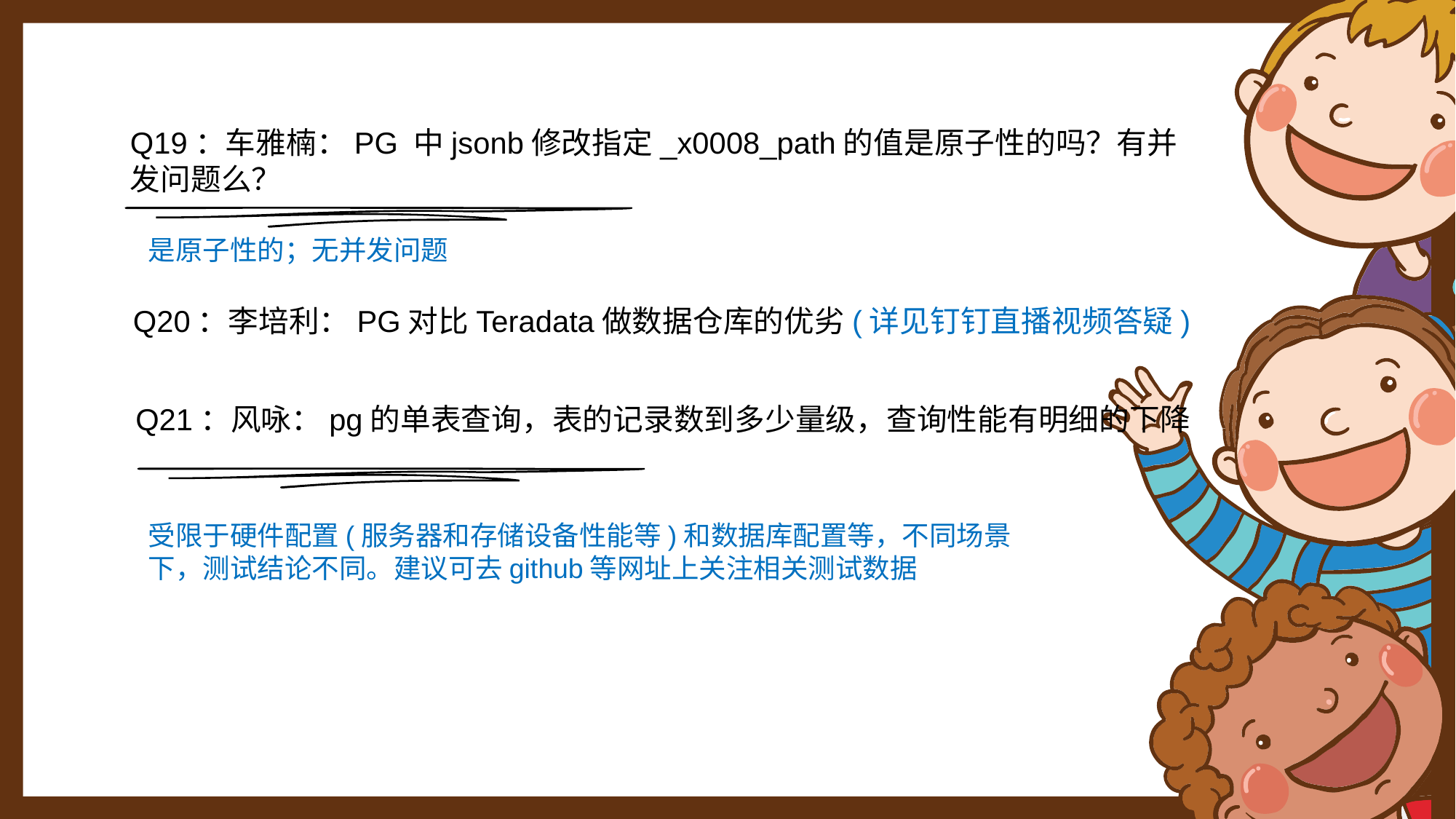

Q19：车雅楠：PG 中jsonb修改指定_x0008_path的值是原子性的吗？有并发问题么？

是原子性的；无并发问题
Q20：李培利：PG对比Teradata做数据仓库的优劣(详见钉钉直播视频答疑)
Q21：风咏：pg的单表查询，表的记录数到多少量级，查询性能有明细的下降

受限于硬件配置(服务器和存储设备性能等)和数据库配置等，不同场景下，测试结论不同。建议可去github等网址上关注相关测试数据